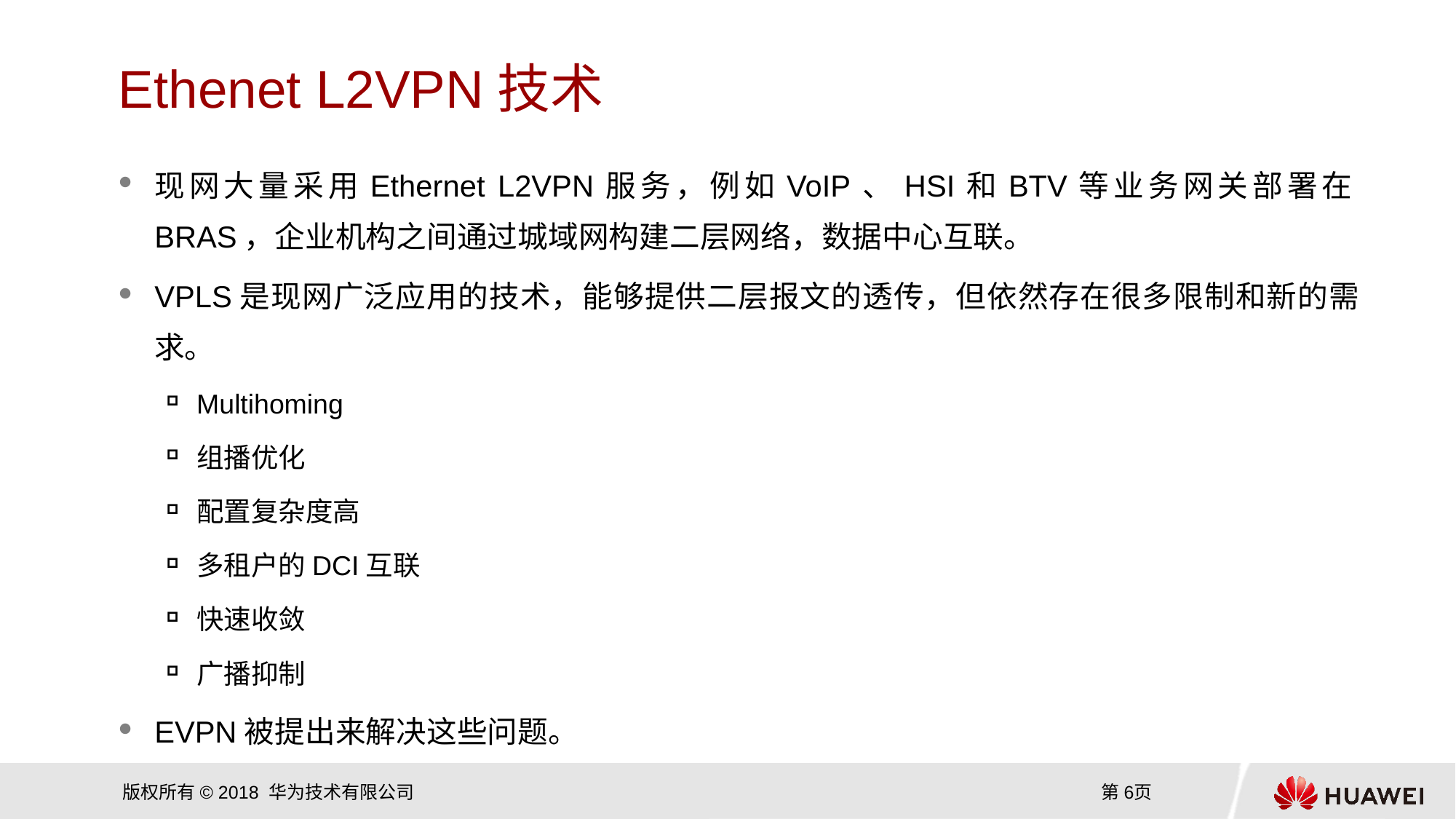

# Ethenet L2VPN技术
现网大量采用Ethernet L2VPN服务，例如VoIP、HSI和BTV等业务网关部署在BRAS，企业机构之间通过城域网构建二层网络，数据中心互联。
VPLS是现网广泛应用的技术，能够提供二层报文的透传，但依然存在很多限制和新的需求。
Multihoming
组播优化
配置复杂度高
多租户的DCI互联
快速收敛
广播抑制
EVPN被提出来解决这些问题。